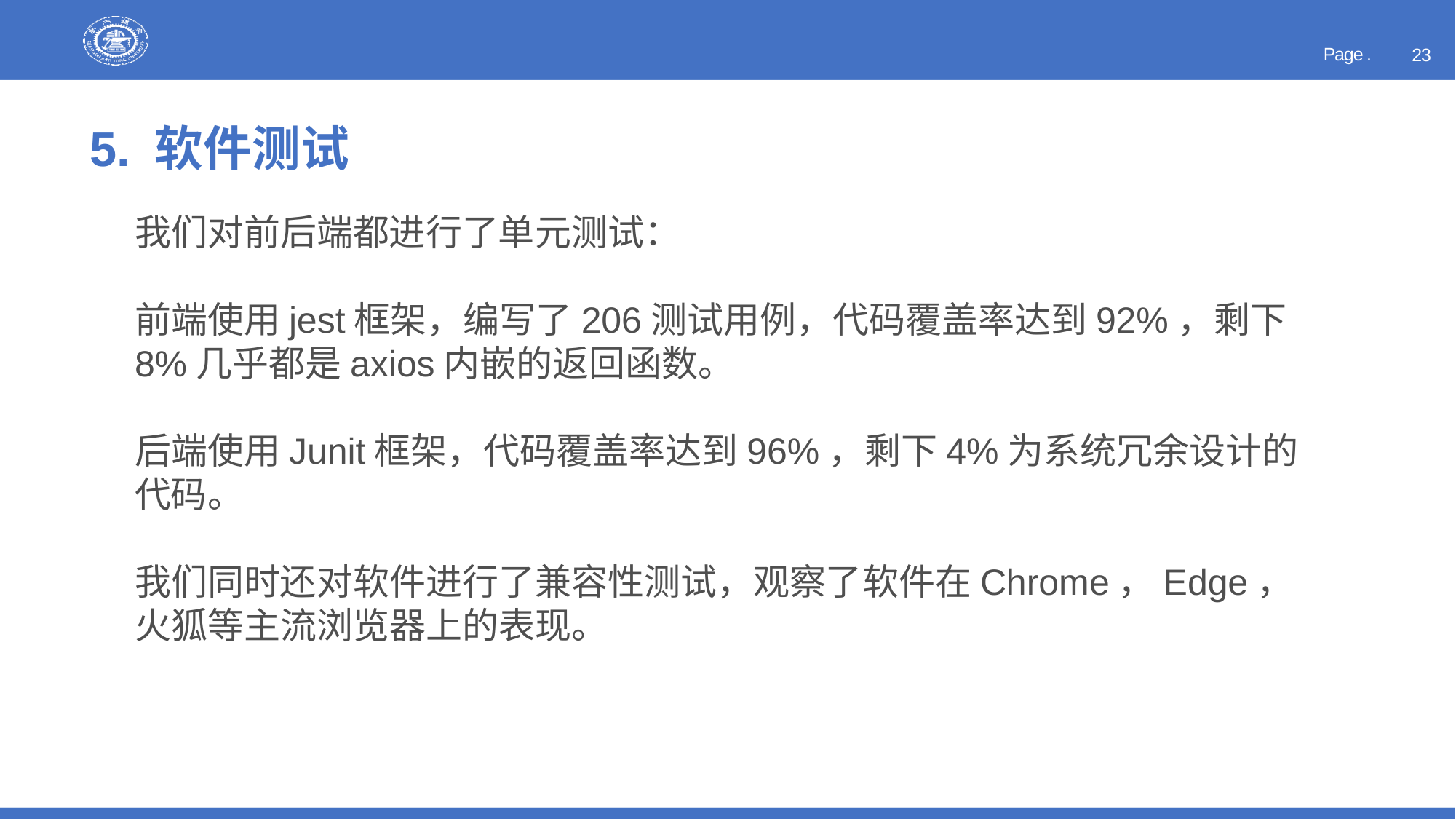

23
# 5. 软件测试
我们对前后端都进行了单元测试：

前端使用jest框架，编写了206测试用例，代码覆盖率达到92%，剩下8%几乎都是axios内嵌的返回函数。

后端使用Junit框架，代码覆盖率达到96%，剩下4%为系统冗余设计的代码。

我们同时还对软件进行了兼容性测试，观察了软件在Chrome，Edge，火狐等主流浏览器上的表现。